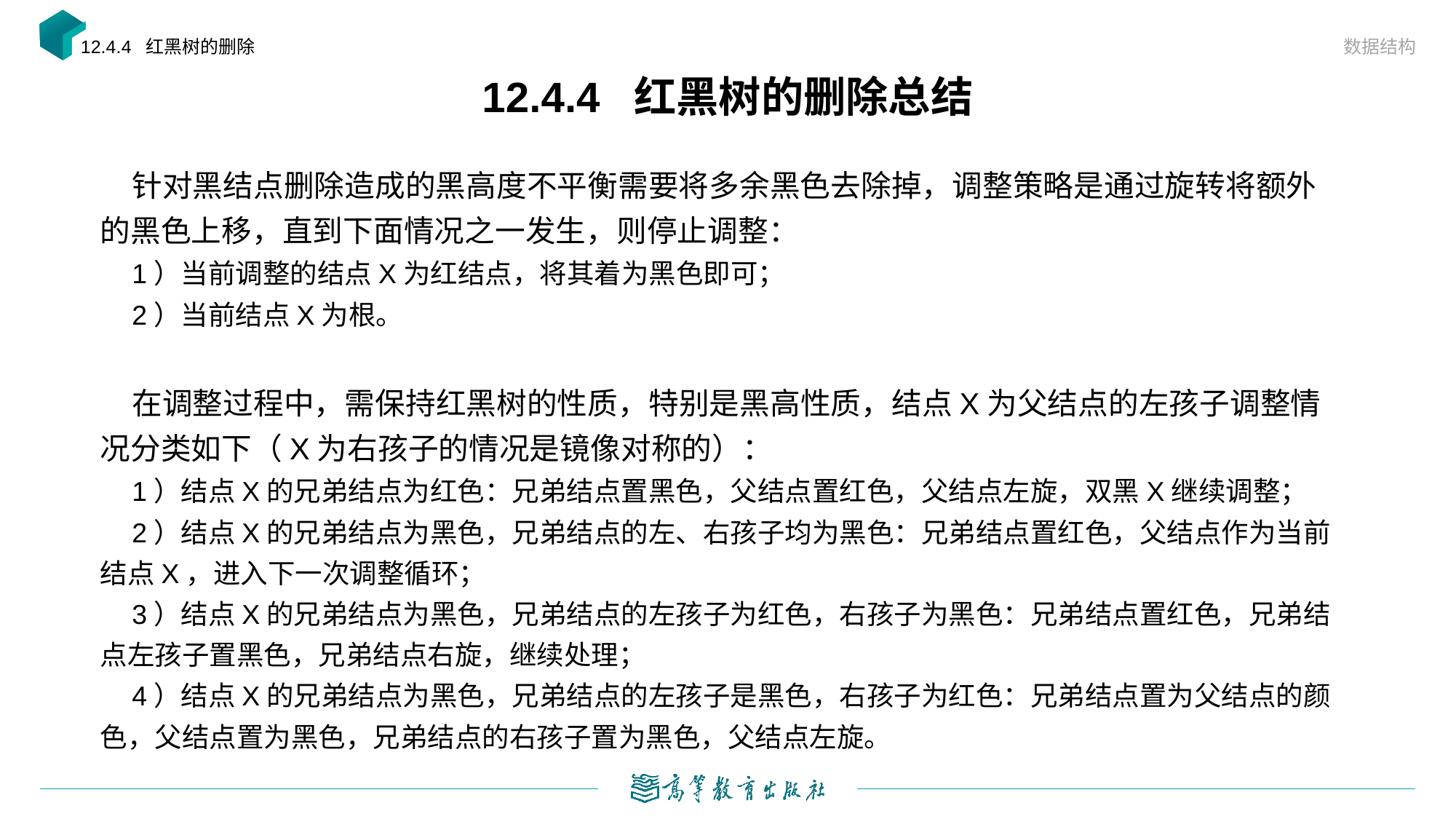

数据结构
12.4.4  红黑树的删除
# 12.4.4  红黑树的删除总结
针对黑结点删除造成的黑高度不平衡需要将多余黑色去除掉，调整策略是通过旋转将额外的黑色上移，直到下面情况之一发生，则停止调整：
1）当前调整的结点X为红结点，将其着为黑色即可；
2）当前结点X为根。
在调整过程中，需保持红黑树的性质，特别是黑高性质，结点X为父结点的左孩子调整情况分类如下（X为右孩子的情况是镜像对称的）：
1）结点X的兄弟结点为红色：兄弟结点置黑色，父结点置红色，父结点左旋，双黑X继续调整；
2）结点X的兄弟结点为黑色，兄弟结点的左、右孩子均为黑色：兄弟结点置红色，父结点作为当前结点X，进入下一次调整循环；
3）结点X的兄弟结点为黑色，兄弟结点的左孩子为红色，右孩子为黑色：兄弟结点置红色，兄弟结点左孩子置黑色，兄弟结点右旋，继续处理；
4）结点X的兄弟结点为黑色，兄弟结点的左孩子是黑色，右孩子为红色：兄弟结点置为父结点的颜色，父结点置为黑色，兄弟结点的右孩子置为黑色，父结点左旋。